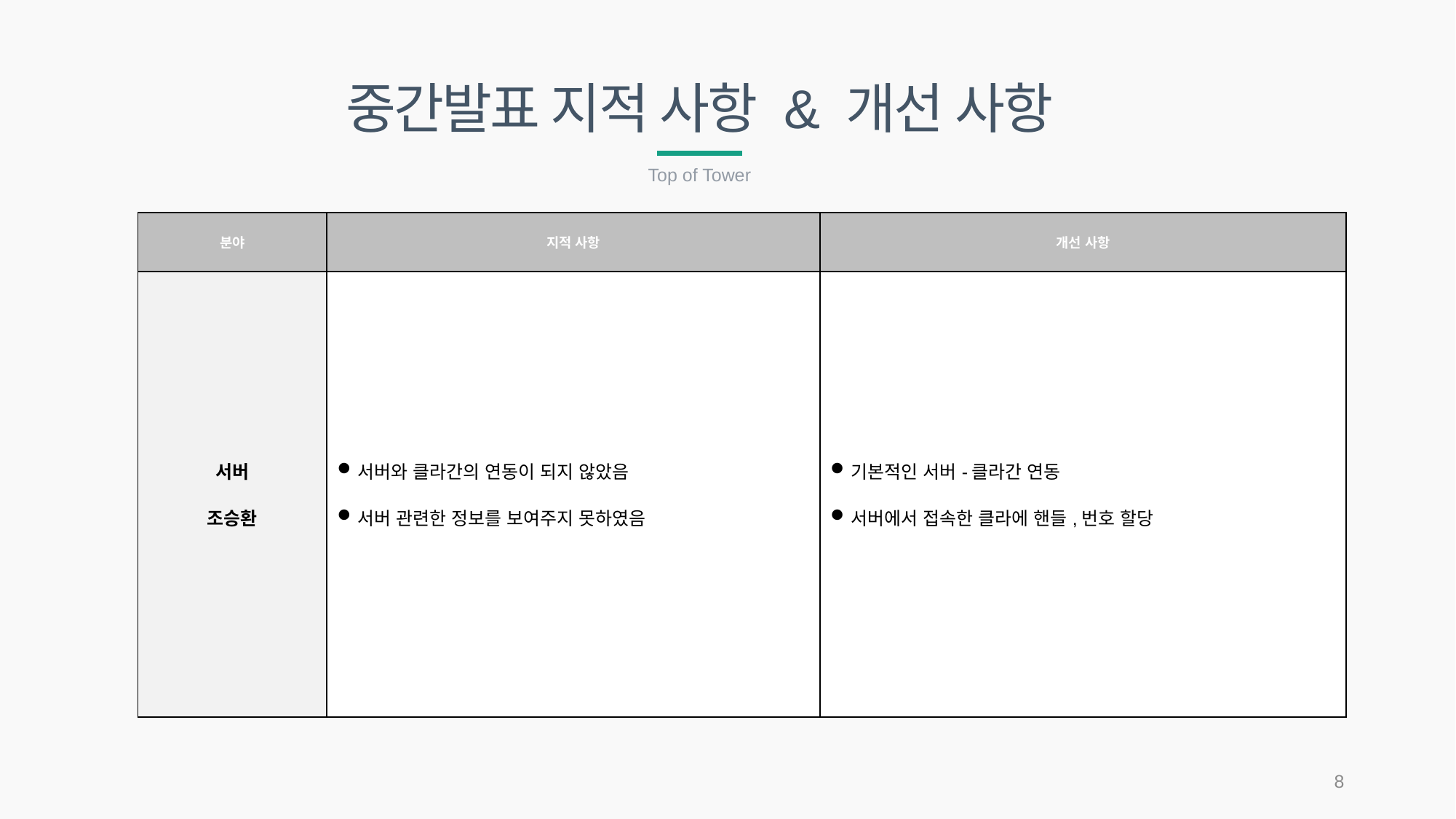

중간발표 지적 사항 & 개선 사항
Top of Tower
| 분야 | 지적 사항 | 개선 사항 |
| --- | --- | --- |
| 서버 조승환 | 서버와 클라간의 연동이 되지 않았음 서버 관련한 정보를 보여주지 못하였음 | 기본적인 서버-클라간 연동 서버에서 접속한 클라에 핸들,번호 할당 |
8